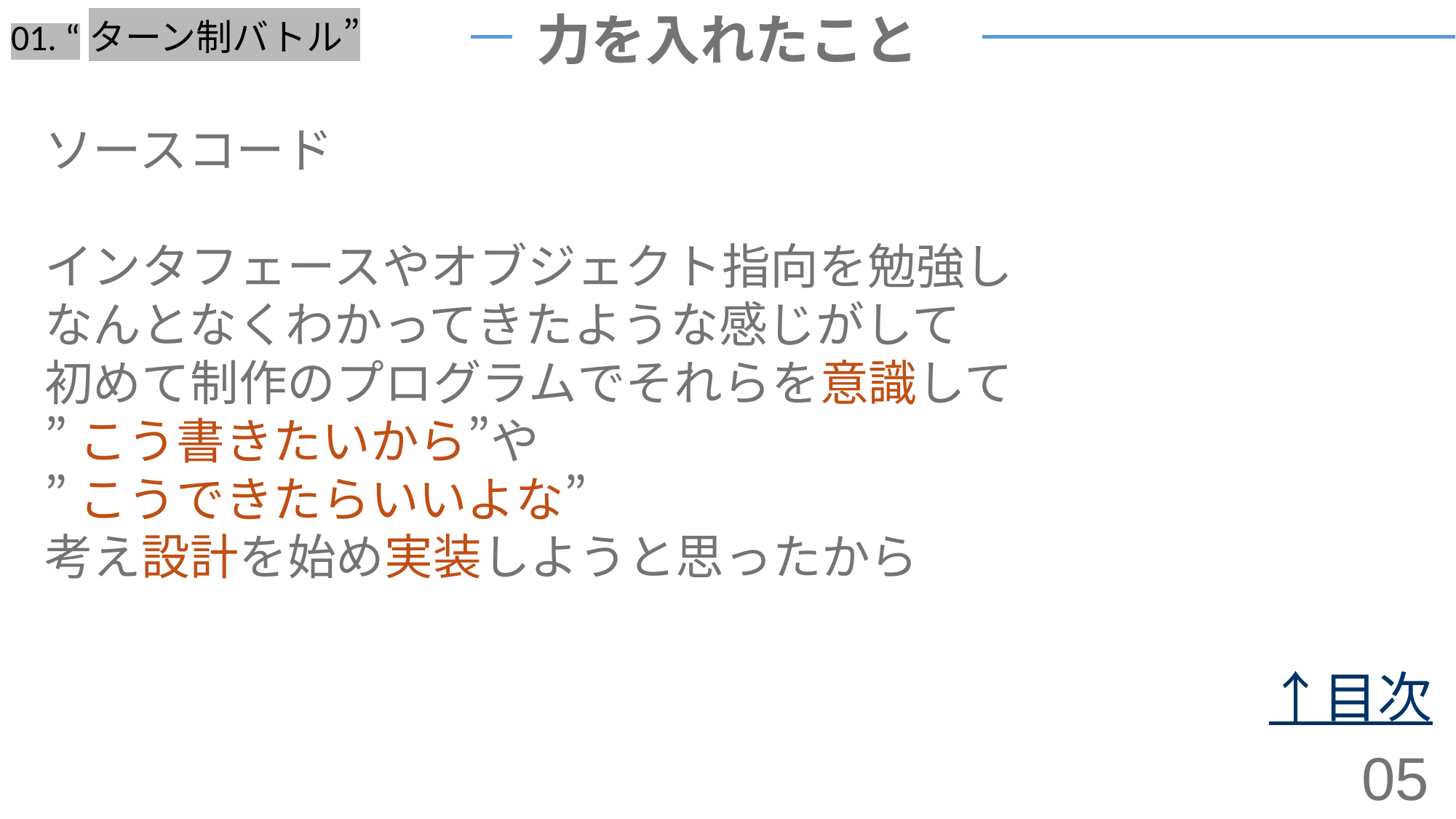

# 01. “ターン制バトル”
力を入れたこと
ソースコード

インタフェースやオブジェクト指向を勉強し
なんとなくわかってきたような感じがして
初めて制作のプログラムでそれらを意識して
”こう書きたいから”や
”こうできたらいいよな”
考え設計を始め実装しようと思ったから
↑目次
05